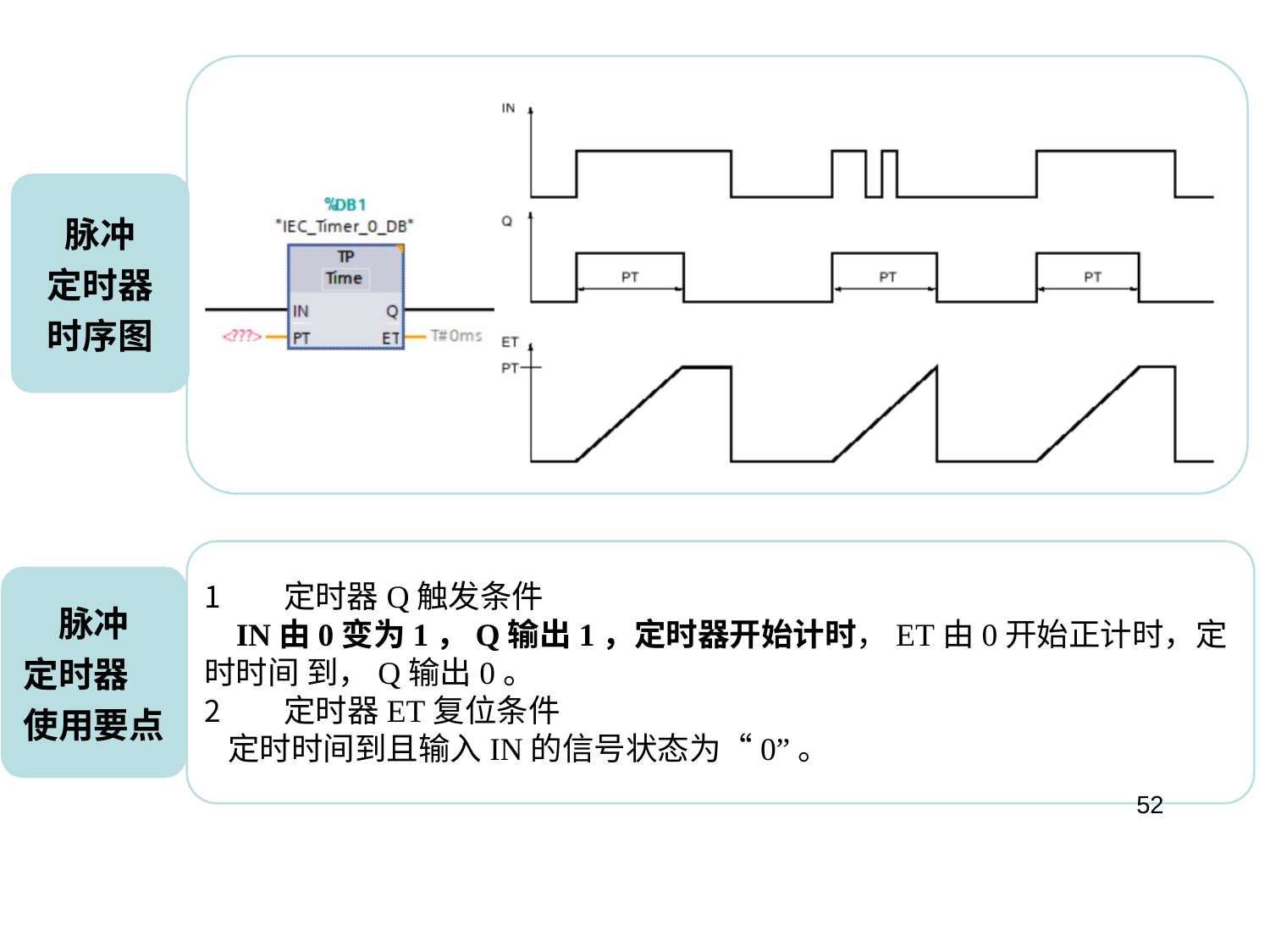

# 脉冲 定时器 时序图

定时器Q触发条件
IN由0变为1，Q输出1，定时器开始计时，ET由0开始正计时，定时时间 到，Q输出0。
定时器ET复位条件
定时时间到且输入IN的信号状态为“0”。
52
脉冲 定时器 使用要点